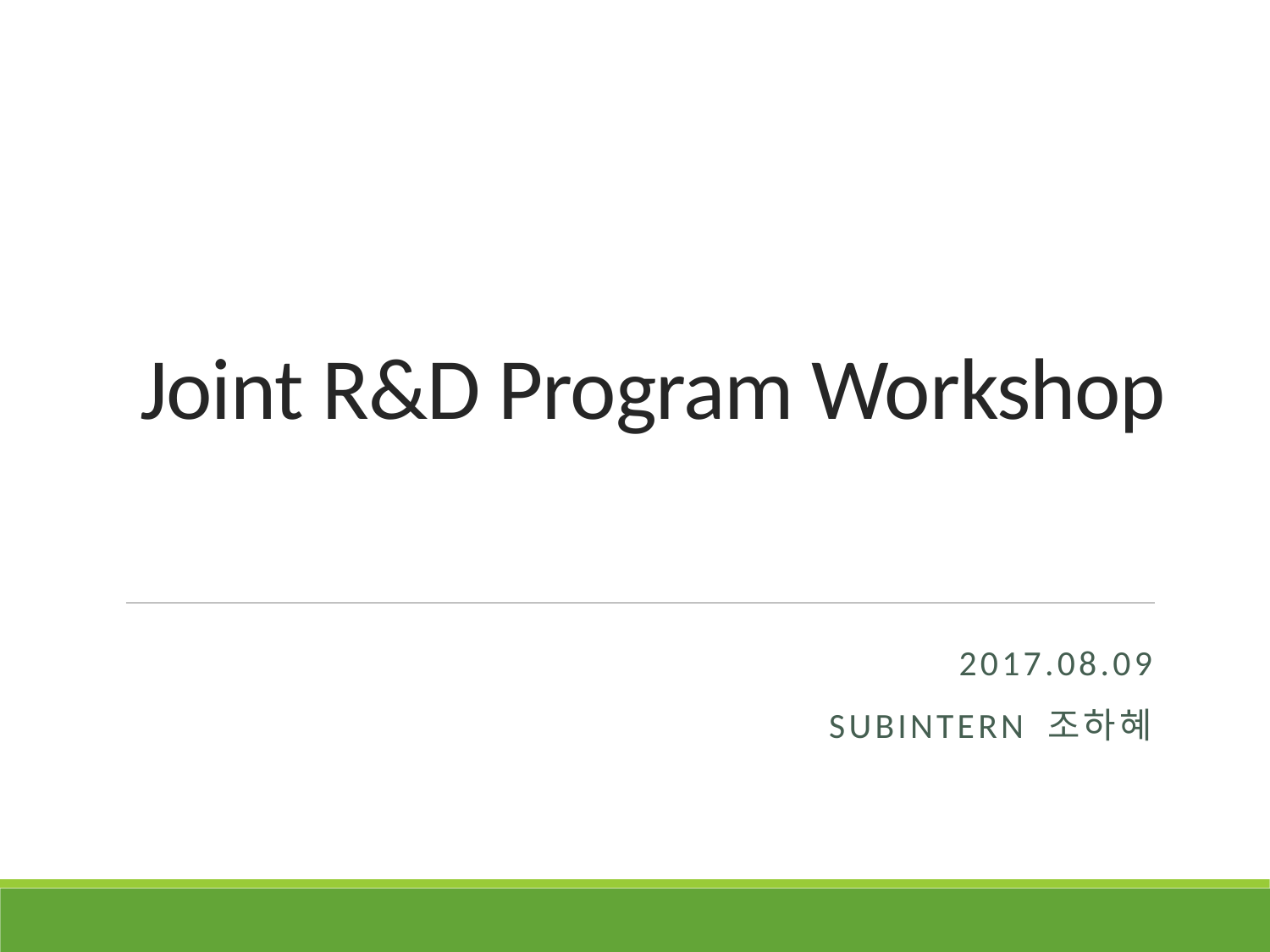

# Joint R&D Program Workshop
2017.08.09
Subintern 조하혜